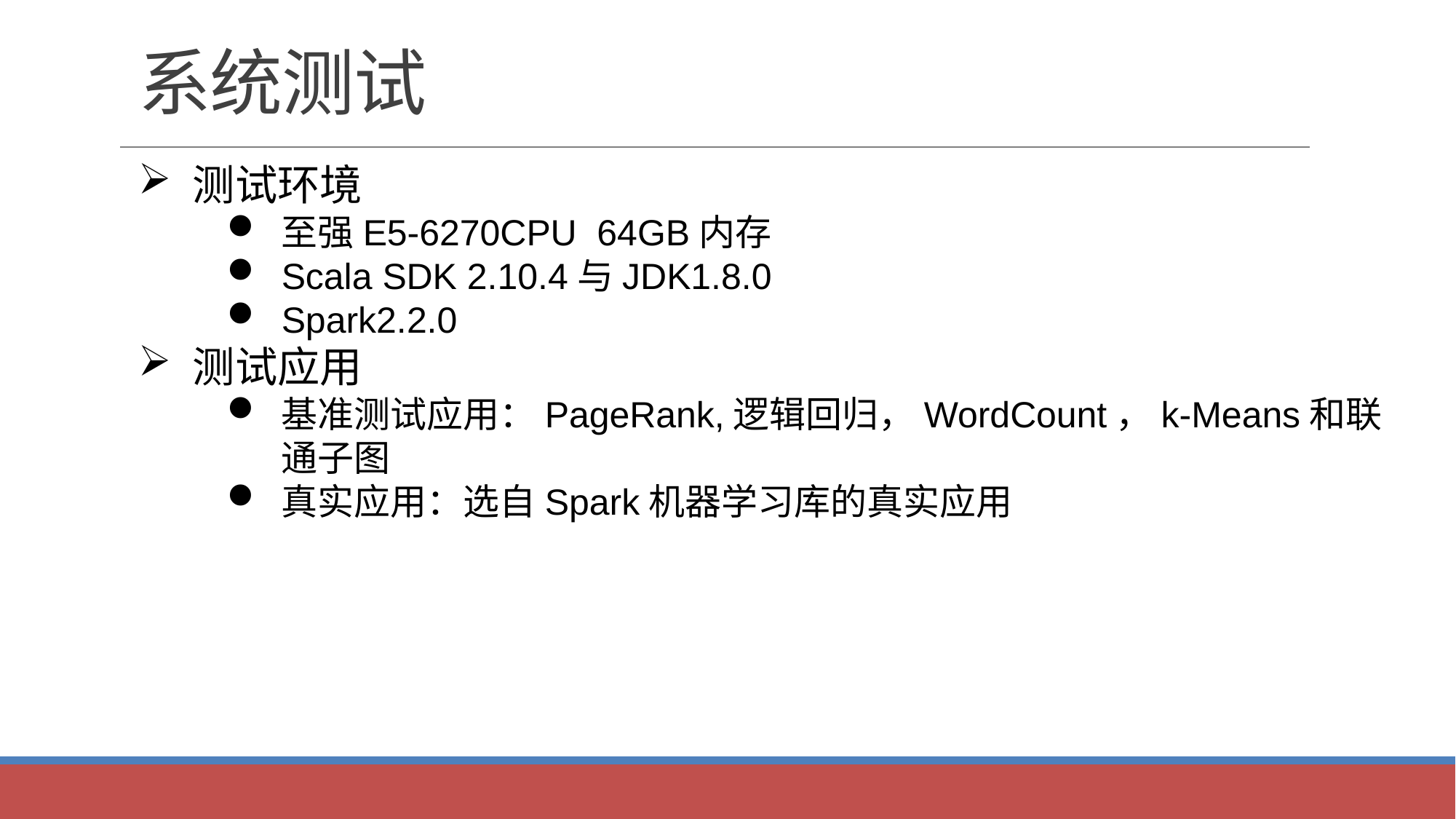

# 系统测试
测试环境
至强E5-6270CPU  64GB内存
Scala SDK 2.10.4与JDK1.8.0
Spark2.2.0
测试应用
基准测试应用：PageRank,逻辑回归，WordCount，k-Means和联通子图
真实应用：选自Spark机器学习库的真实应用